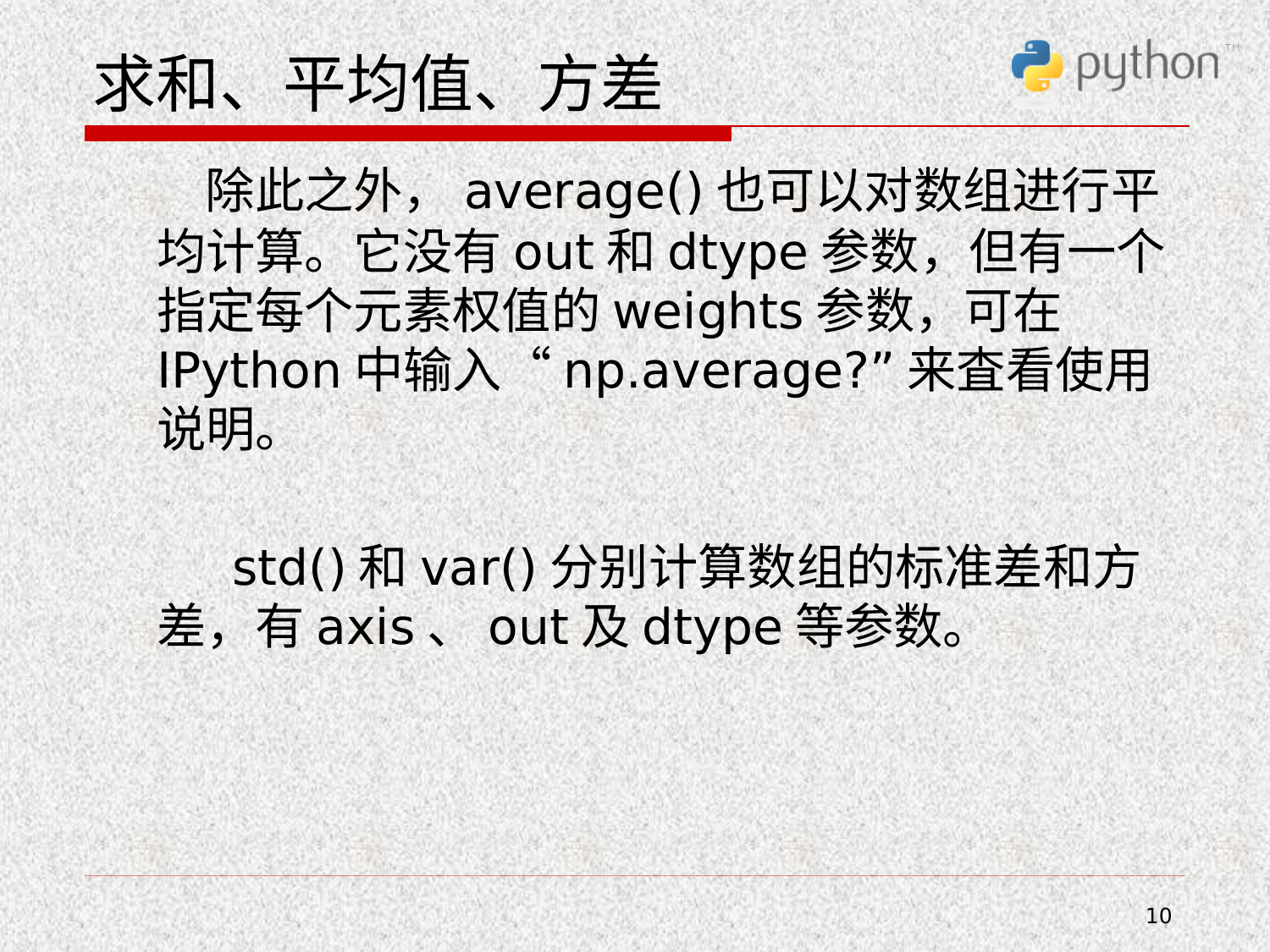

# 求和、平均值、方差
         除此之外，average()也可以对数组进行平均计算。它没有out和dtype参数，但有一个指定每个元素权值的weights参数，可在IPython中输入“np.average?”来査看使用说明。

         std()和var()分别计算数组的标准差和方差，有axis、out及dtype等参数。
10